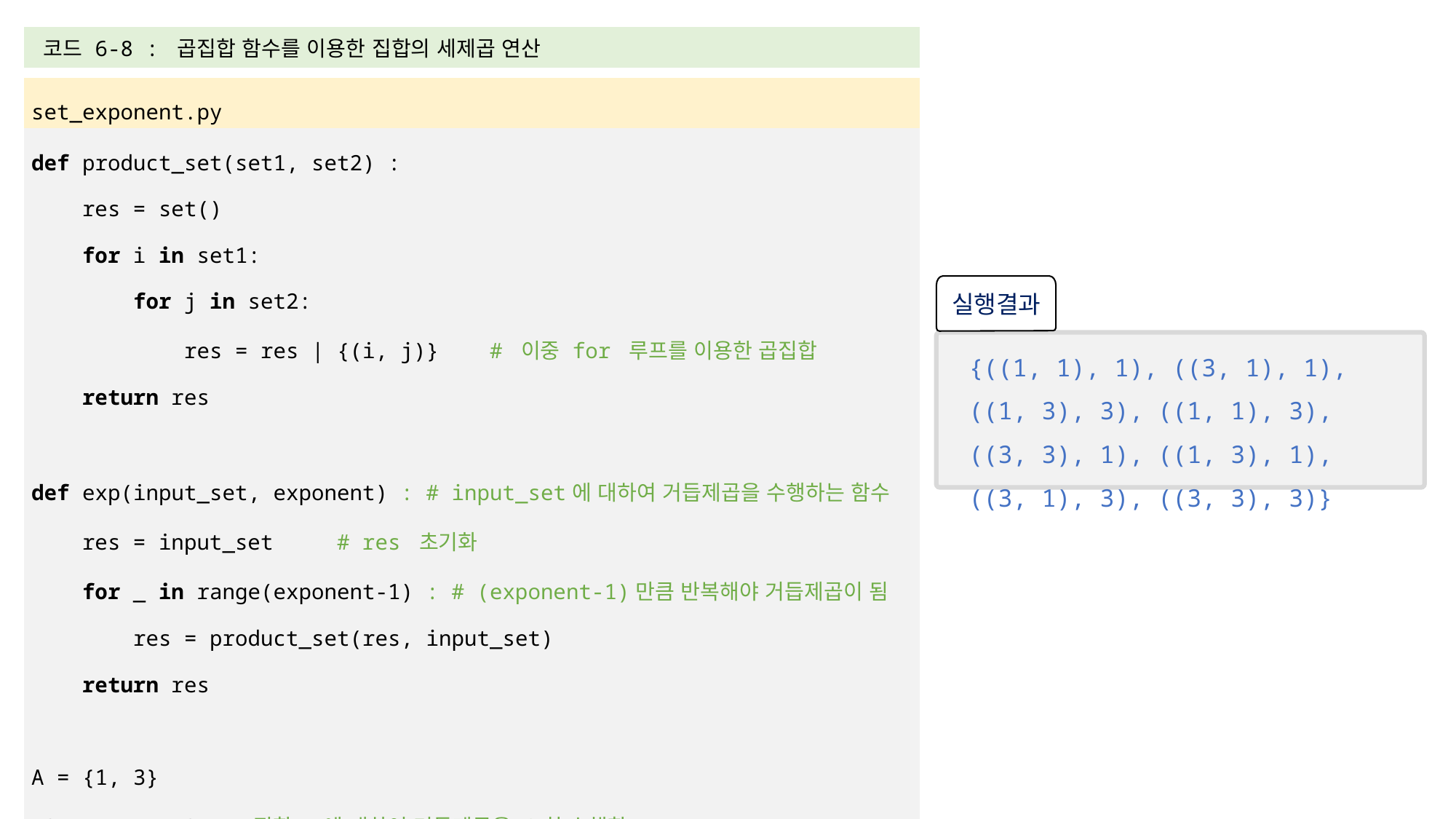

| 코드 6-8 : 곱집합 함수를 이용한 집합의 세제곱 연산 |
| --- |
|  |
| set\_exponent.py |
| def product\_set(set1, set2) : res = set() for i in set1: for j in set2: res = res | {(i, j)} # 이중 for 루프를 이용한 곱집합 return res def exp(input\_set, exponent) : # input\_set에 대하여 거듭제곱을 수행하는 함수 res = input\_set # res 초기화 for \_ in range(exponent-1) : # (exponent-1)만큼 반복해야 거듭제곱이 됨 res = product\_set(res, input\_set) return res A = {1, 3} A3 = exp(A, 3) # 집합 A에 대하여 거듭제곱을 3회 수행함 print(A3) |
실행결과

{((1, 1), 1), ((3, 1), 1), ((1, 3), 3), ((1, 1), 3), ((3, 3), 1), ((1, 3), 1), ((3, 1), 3), ((3, 3), 3)}